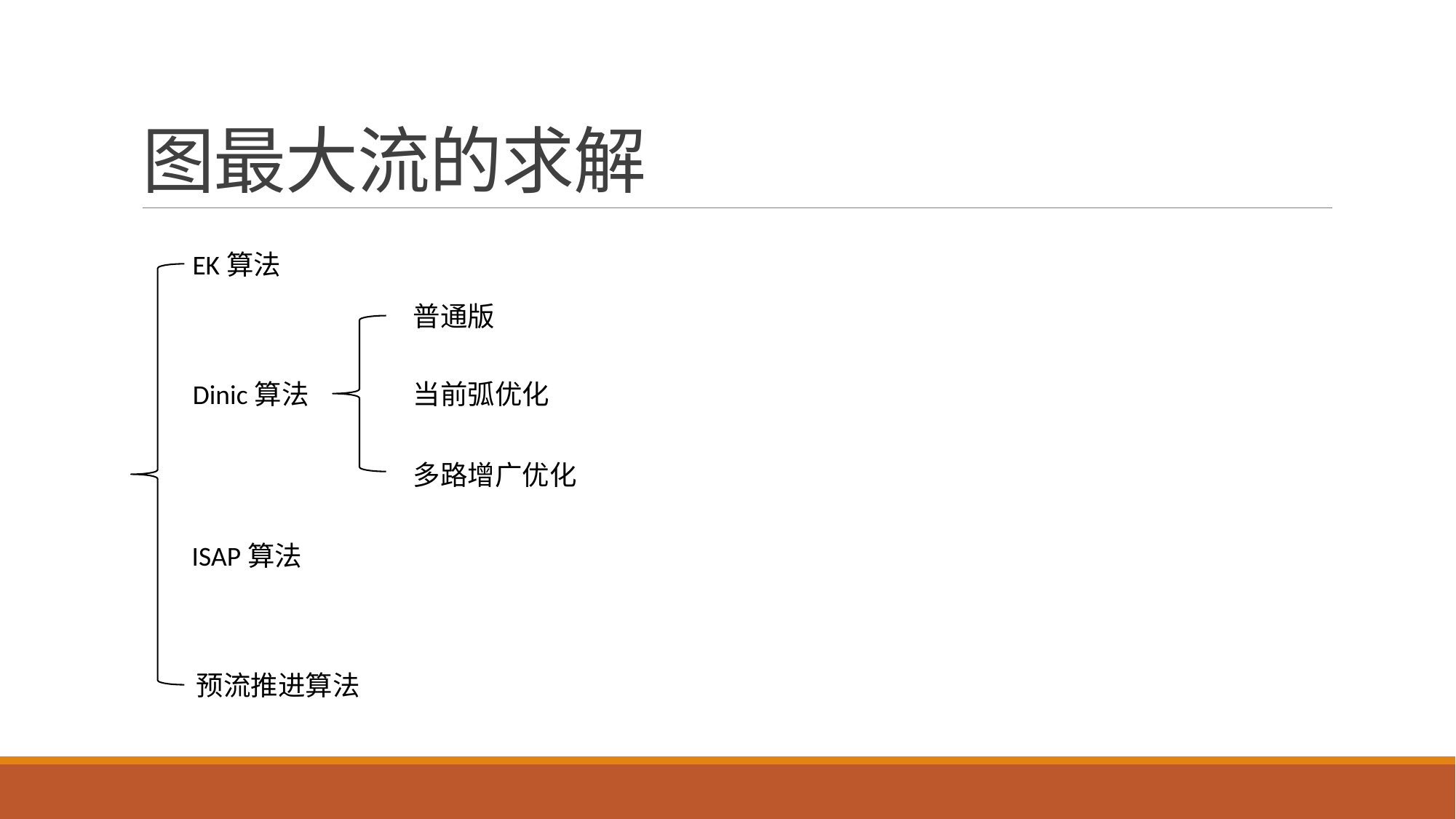

# 图最大流的求解
EK算法

普通版

当前弧优化
Dinic算法
多路增广优化
ISAP算法
预流推进算法